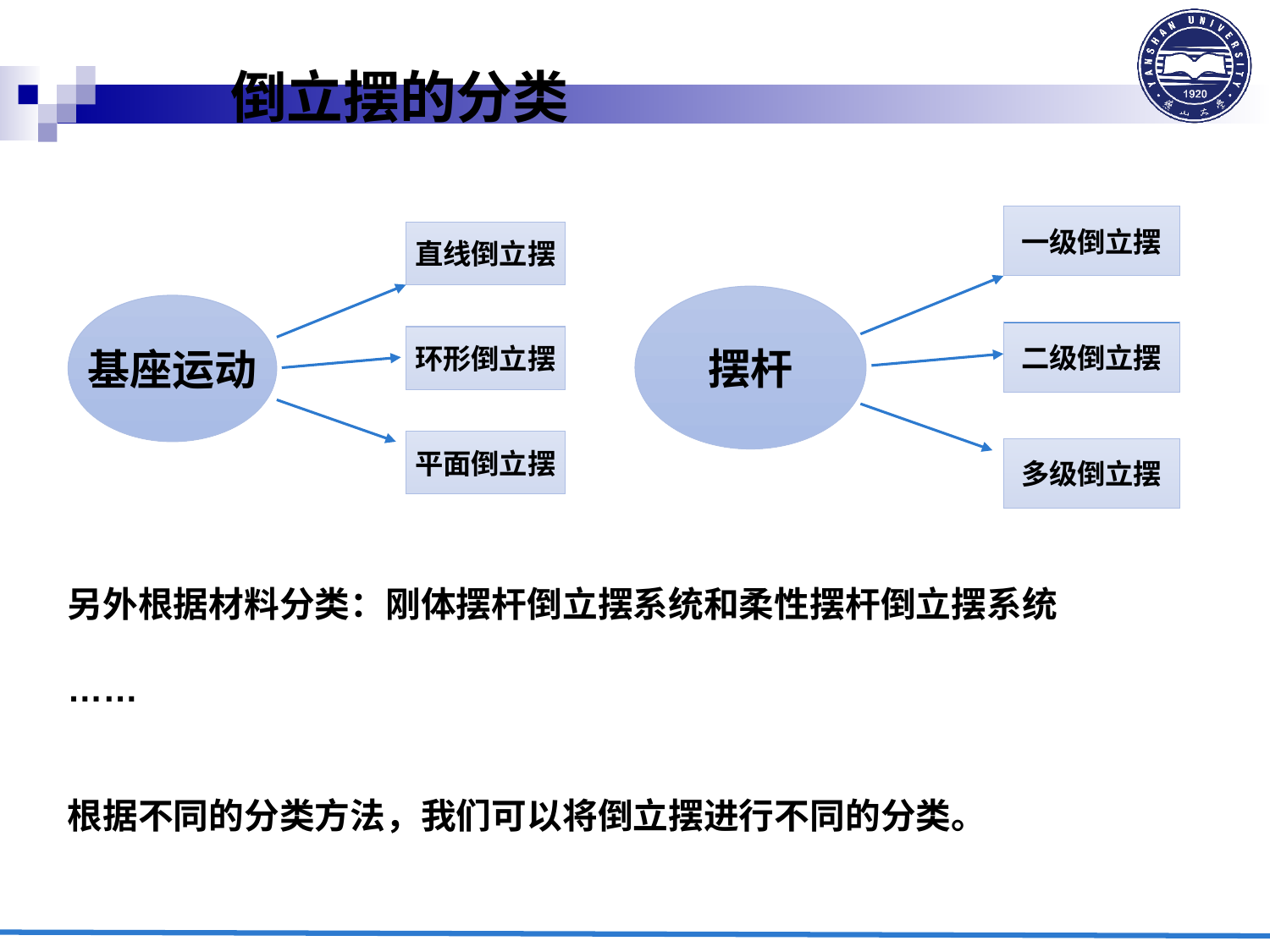

倒立摆的分类
一级倒立摆
摆杆
二级倒立摆
多级倒立摆
直线倒立摆
基座运动
环形倒立摆
平面倒立摆
另外根据材料分类：刚体摆杆倒立摆系统和柔性摆杆倒立摆系统

……

根据不同的分类方法，我们可以将倒立摆进行不同的分类。